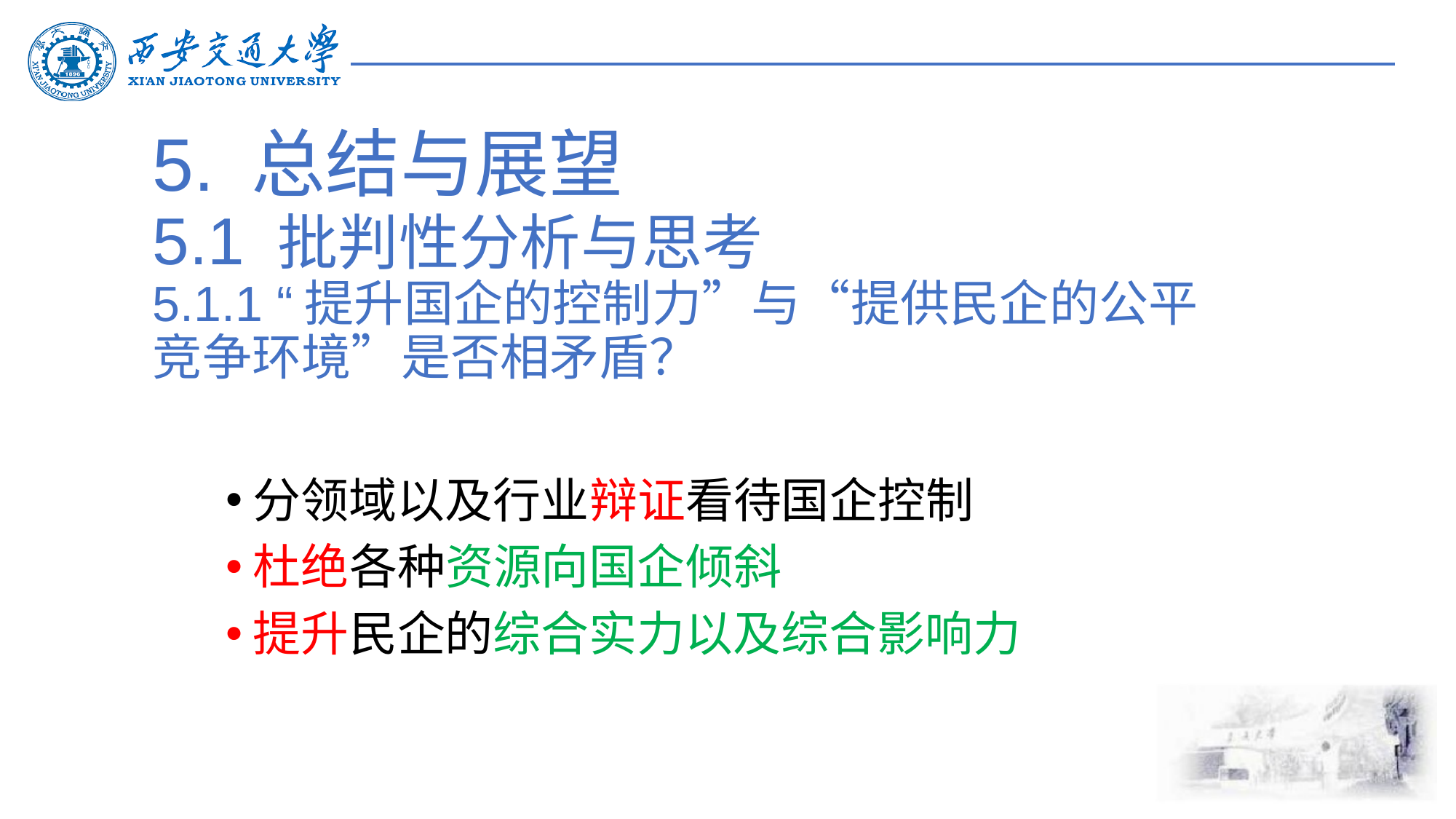

# 5. 总结与展望 5.1 批判性分析与思考 5.1.1 “提升国企的控制力”与“提供民企的公平竞争环境”是否相矛盾？

分领域以及行业辩证看待国企控制
杜绝各种资源向国企倾斜
提升民企的综合实力以及综合影响力